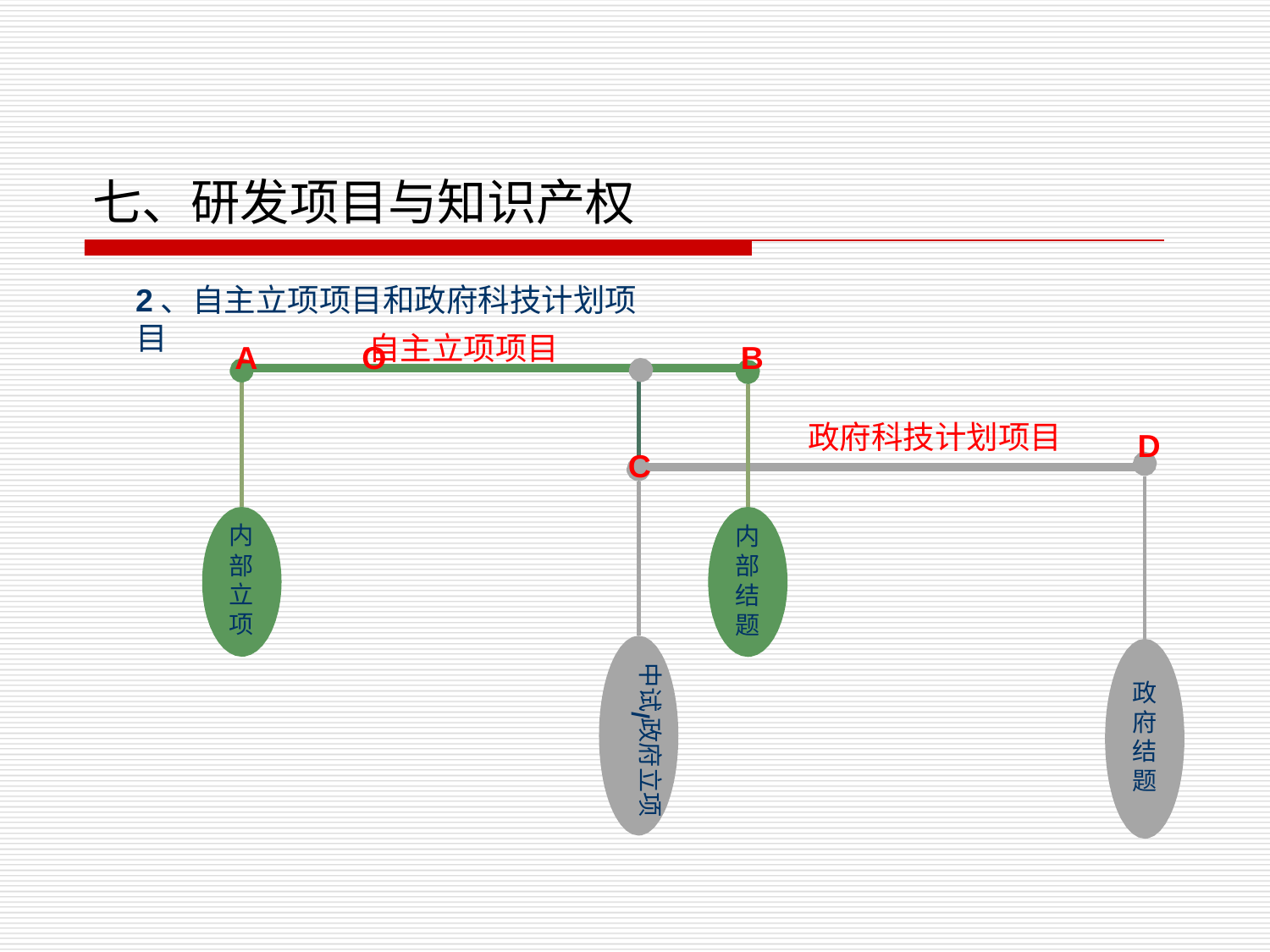

# 七、研发项目与知识产权
2、自主立项项目和政府科技计划项目

自主立项项目
A	O
B

政府科技计划项目
D
C

内
内 部 结 题
部
立
项

中试 政府立项
政 府 结 题
/